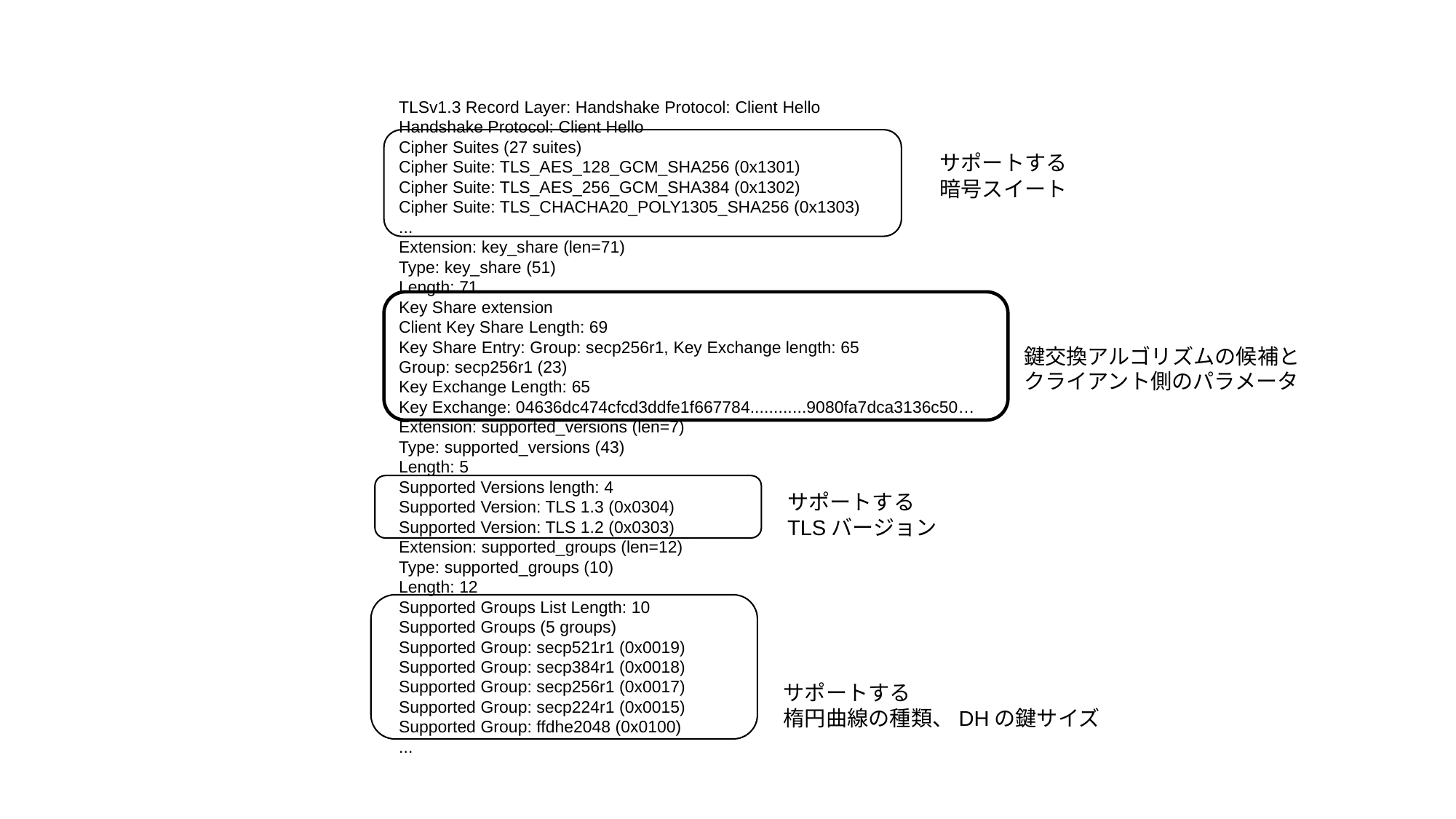

TLSv1.3 Record Layer: Handshake Protocol: Client Hello
Handshake Protocol: Client Hello
Cipher Suites (27 suites)
Cipher Suite: TLS_AES_128_GCM_SHA256 (0x1301)
Cipher Suite: TLS_AES_256_GCM_SHA384 (0x1302)
Cipher Suite: TLS_CHACHA20_POLY1305_SHA256 (0x1303)
...
Extension: key_share (len=71)
Type: key_share (51)
Length: 71
Key Share extension
Client Key Share Length: 69
Key Share Entry: Group: secp256r1, Key Exchange length: 65
Group: secp256r1 (23)
Key Exchange Length: 65
Key Exchange: 04636dc474cfcd3ddfe1f667784............9080fa7dca3136c50…
Extension: supported_versions (len=7)
Type: supported_versions (43)
Length: 5
Supported Versions length: 4
Supported Version: TLS 1.3 (0x0304)
Supported Version: TLS 1.2 (0x0303)
Extension: supported_groups (len=12)
Type: supported_groups (10)
Length: 12
Supported Groups List Length: 10
Supported Groups (5 groups)
Supported Group: secp521r1 (0x0019)
Supported Group: secp384r1 (0x0018)
Supported Group: secp256r1 (0x0017)
Supported Group: secp224r1 (0x0015)
Supported Group: ffdhe2048 (0x0100)
...

サポートする
暗号スイート

鍵交換アルゴリズムの候補と
クライアント側のパラメータ

サポートする
TLSバージョン

サポートする
楕円曲線の種類、DHの鍵サイズ